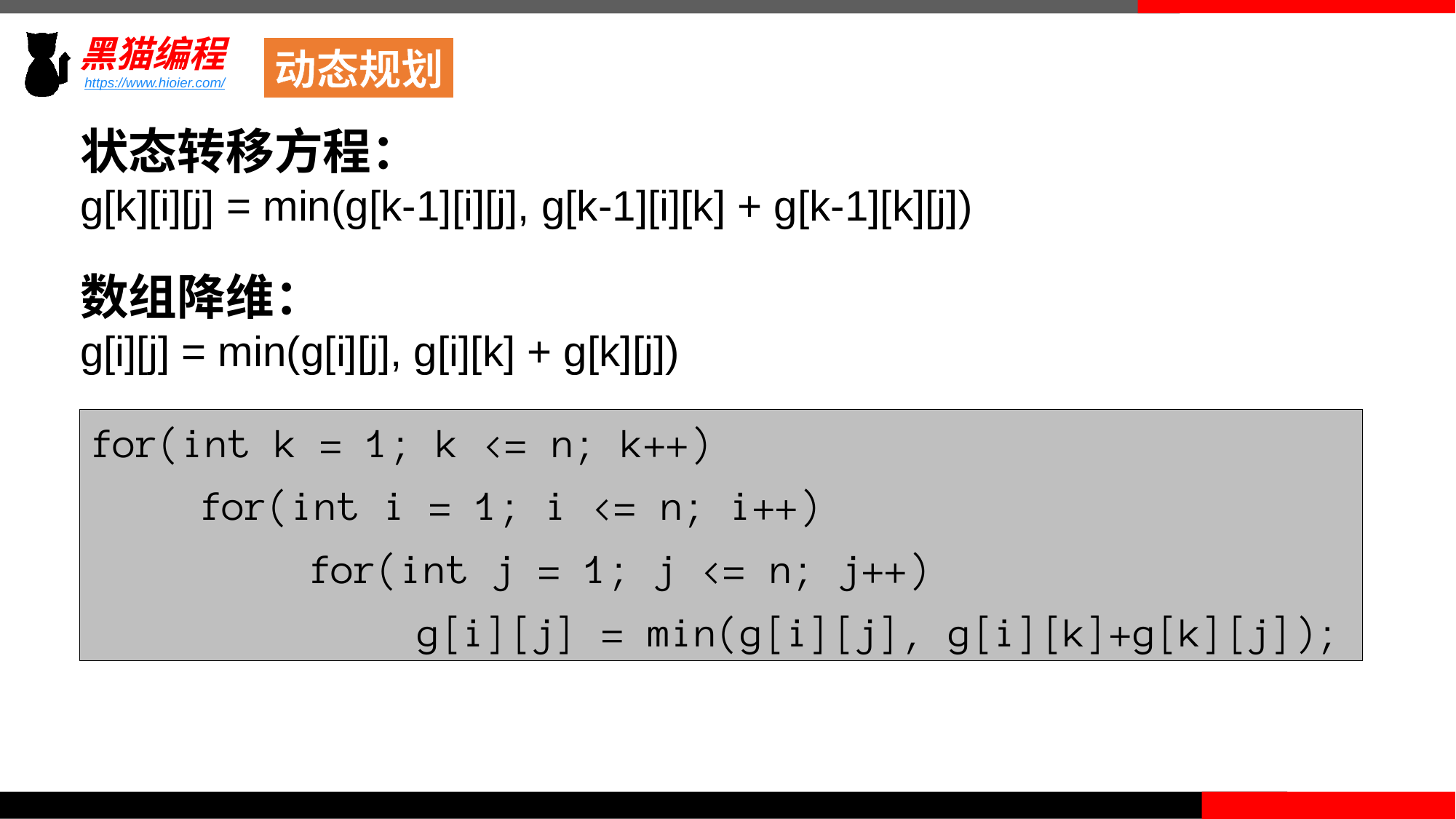

动态规划
状态转移方程：
g[k][i][j] = min(g[k-1][i][j], g[k-1][i][k] + g[k-1][k][j])
数组降维：
g[i][j] = min(g[i][j], g[i][k] + g[k][j])
for(int k = 1; k <= n; k++)
	for(int i = 1; i <= n; i++)
		for(int j = 1; j <= n; j++)
              	g[i][j] = min(g[i][j], g[i][k]+g[k][j]);